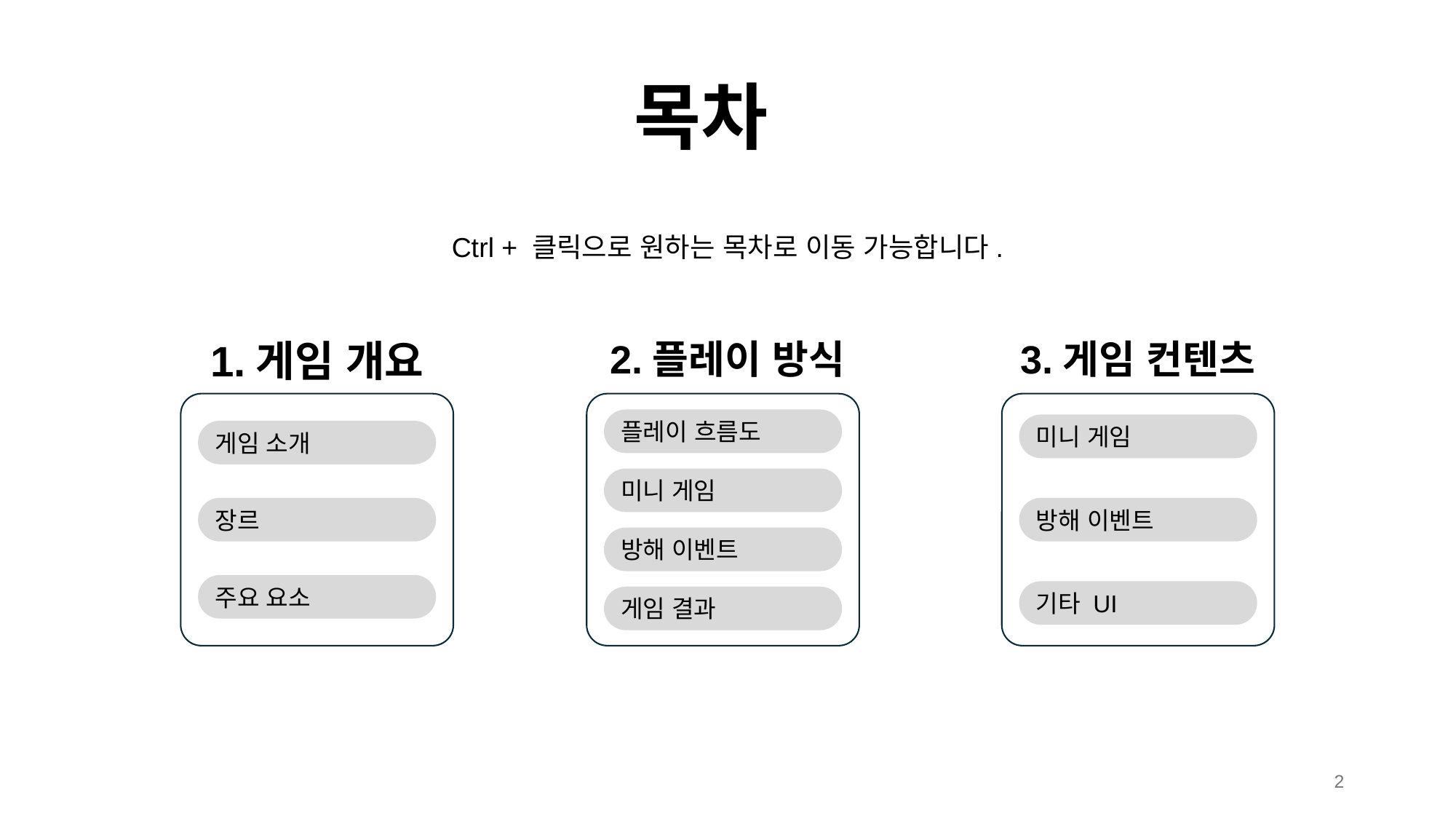

목차
Ctrl + 클릭으로 원하는 목차로 이동 가능합니다.
1.게임 개요
2.플레이 방식
3.게임 컨텐츠

플레이 흐름도
미니 게임
방해 이벤트
기타 UI
게임 소개
미니 게임
장르
방해 이벤트
주요 요소
게임 결과
2